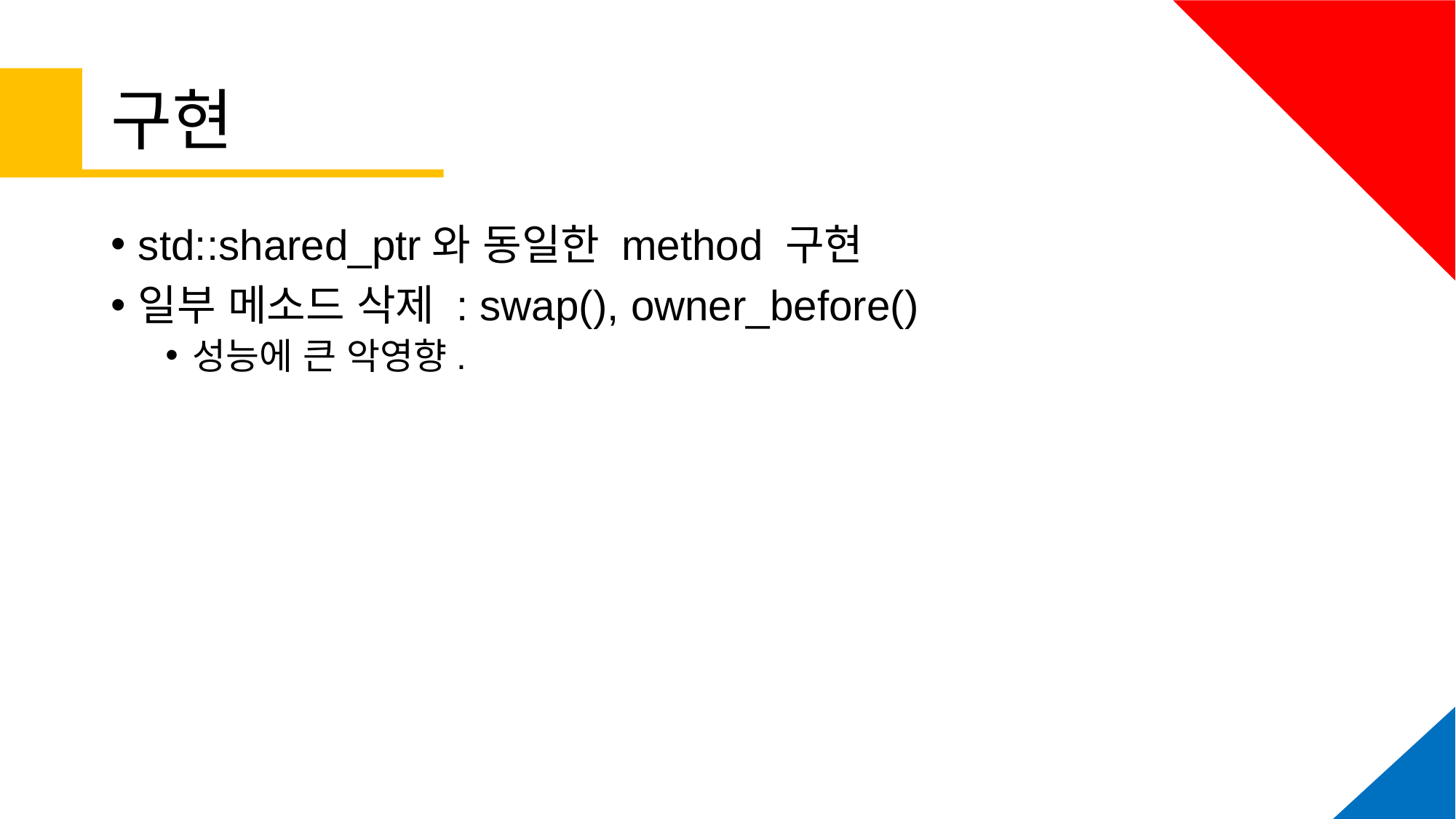

# 구현

std::shared_ptr와 동일한 method 구현
일부 메소드 삭제 : swap(), owner_before()
성능에 큰 악영향.